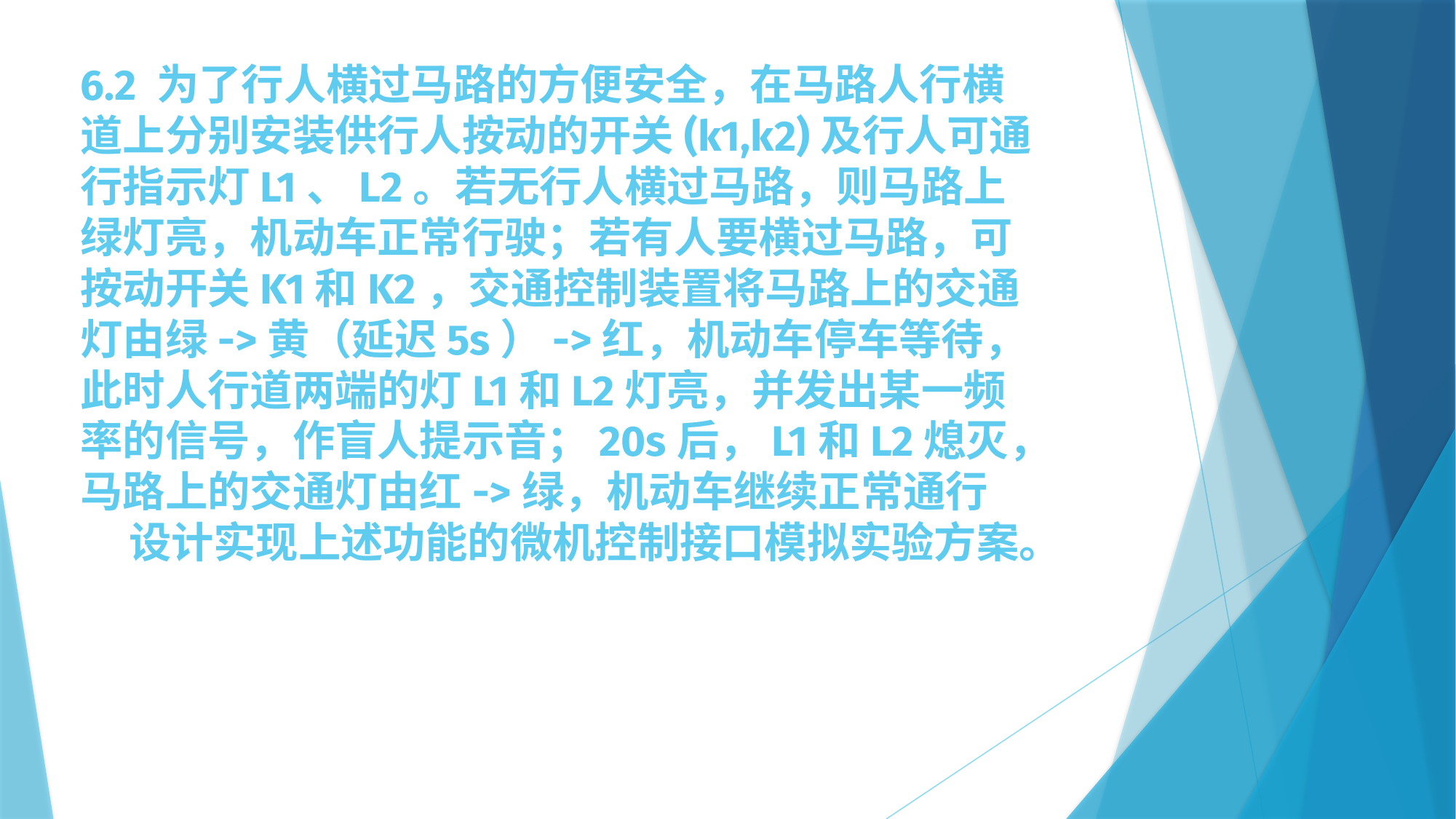

# 6.2 为了行人横过马路的方便安全，在马路人行横道上分别安装供行人按动的开关(k1,k2)及行人可通行指示灯L1、L2。若无行人横过马路，则马路上绿灯亮，机动车正常行驶；若有人要横过马路，可按动开关K1和K2，交通控制装置将马路上的交通灯由绿->黄（延迟5s）->红，机动车停车等待，此时人行道两端的灯L1和L2灯亮，并发出某一频率的信号，作盲人提示音；20s后，L1和L2熄灭，马路上的交通灯由红->绿，机动车继续正常通行 设计实现上述功能的微机控制接口模拟实验方案。